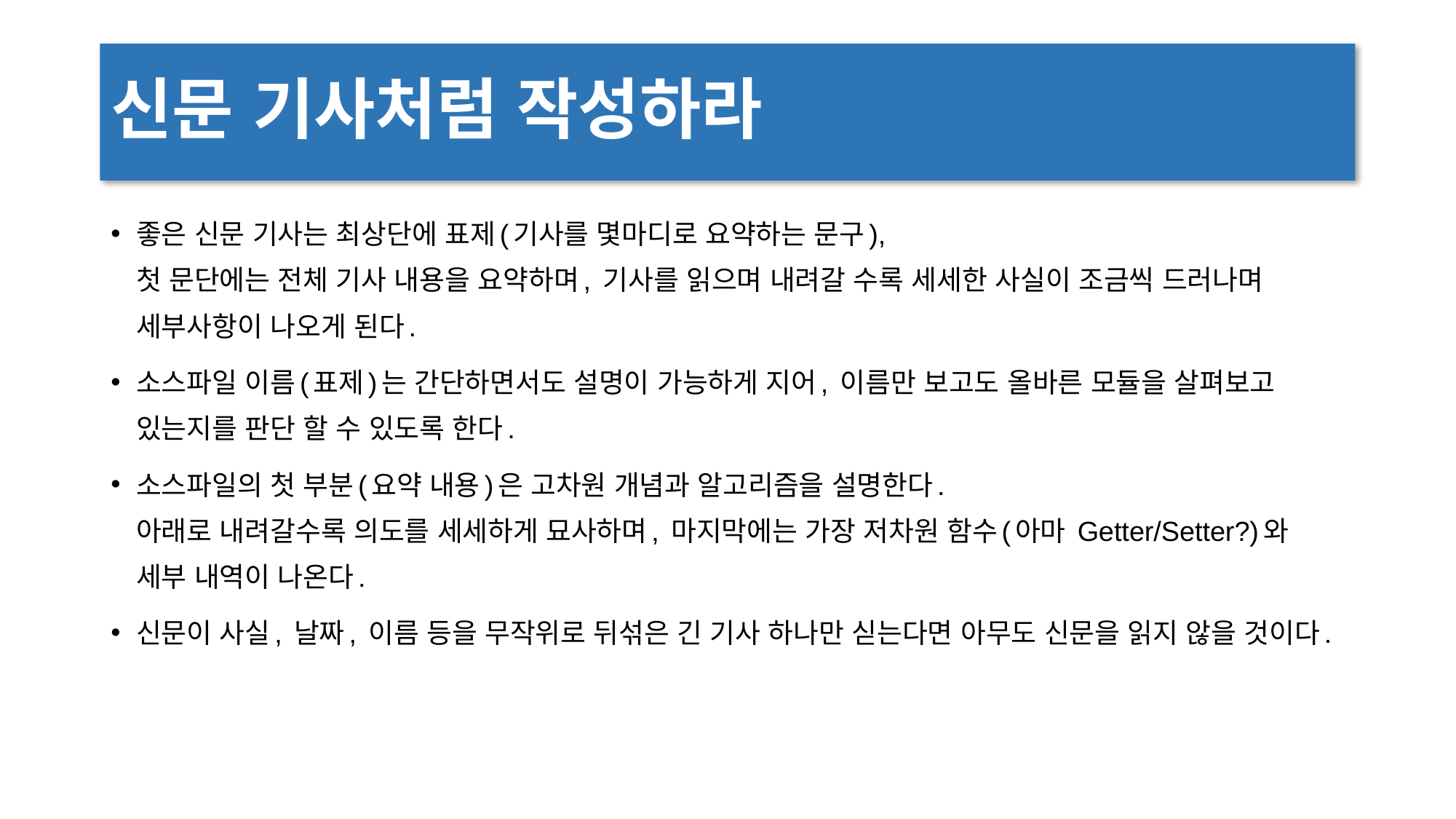

# 신문 기사처럼 작성하라
좋은 신문 기사는 최상단에 표제(기사를 몇마디로 요약하는 문구),
첫 문단에는 전체 기사 내용을 요약하며, 기사를 읽으며 내려갈 수록 세세한 사실이 조금씩 드러나며 세부사항이 나오게 된다.
소스파일 이름(표제)는 간단하면서도 설명이 가능하게 지어, 이름만 보고도 올바른 모듈을 살펴보고 있는지를 판단 할 수 있도록 한다.
소스파일의 첫 부분(요약 내용)은 고차원 개념과 알고리즘을 설명한다.
아래로 내려갈수록 의도를 세세하게 묘사하며, 마지막에는 가장 저차원 함수(아마 Getter/Setter?)와 세부 내역이 나온다.
신문이 사실, 날짜, 이름 등을 무작위로 뒤섞은 긴 기사 하나만 싣는다면 아무도 신문을 읽지 않을 것이다.